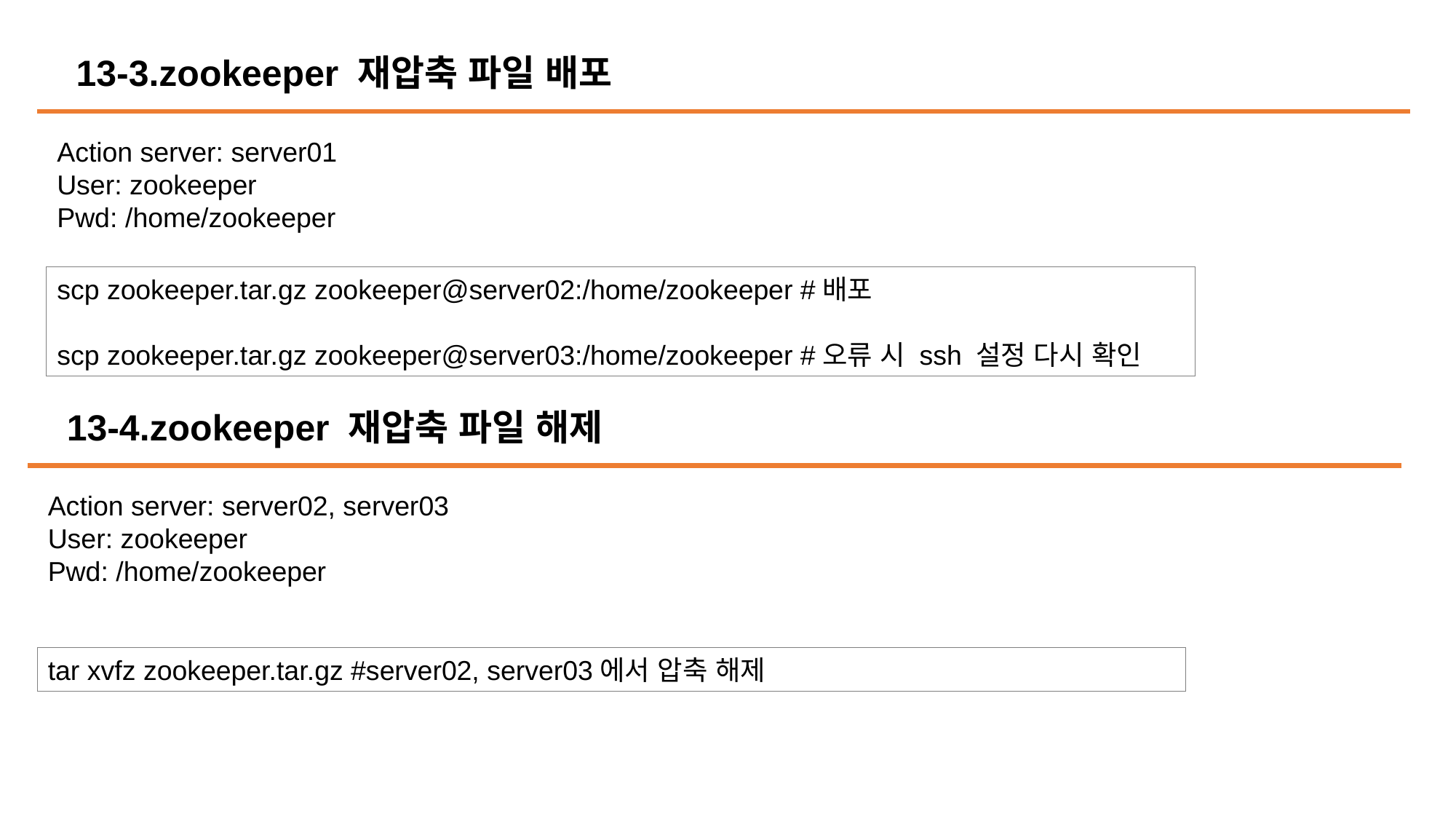

13-3.zookeeper 재압축 파일 배포
Action server: server01
User: zookeeper
Pwd: /home/zookeeper
scp zookeeper.tar.gz zookeeper@server02:/home/zookeeper #배포

scp zookeeper.tar.gz zookeeper@server03:/home/zookeeper #오류 시 ssh 설정 다시 확인
13-4.zookeeper 재압축 파일 해제
Action server: server02, server03
User: zookeeper
Pwd: /home/zookeeper
tar xvfz zookeeper.tar.gz #server02, server03에서 압축 해제